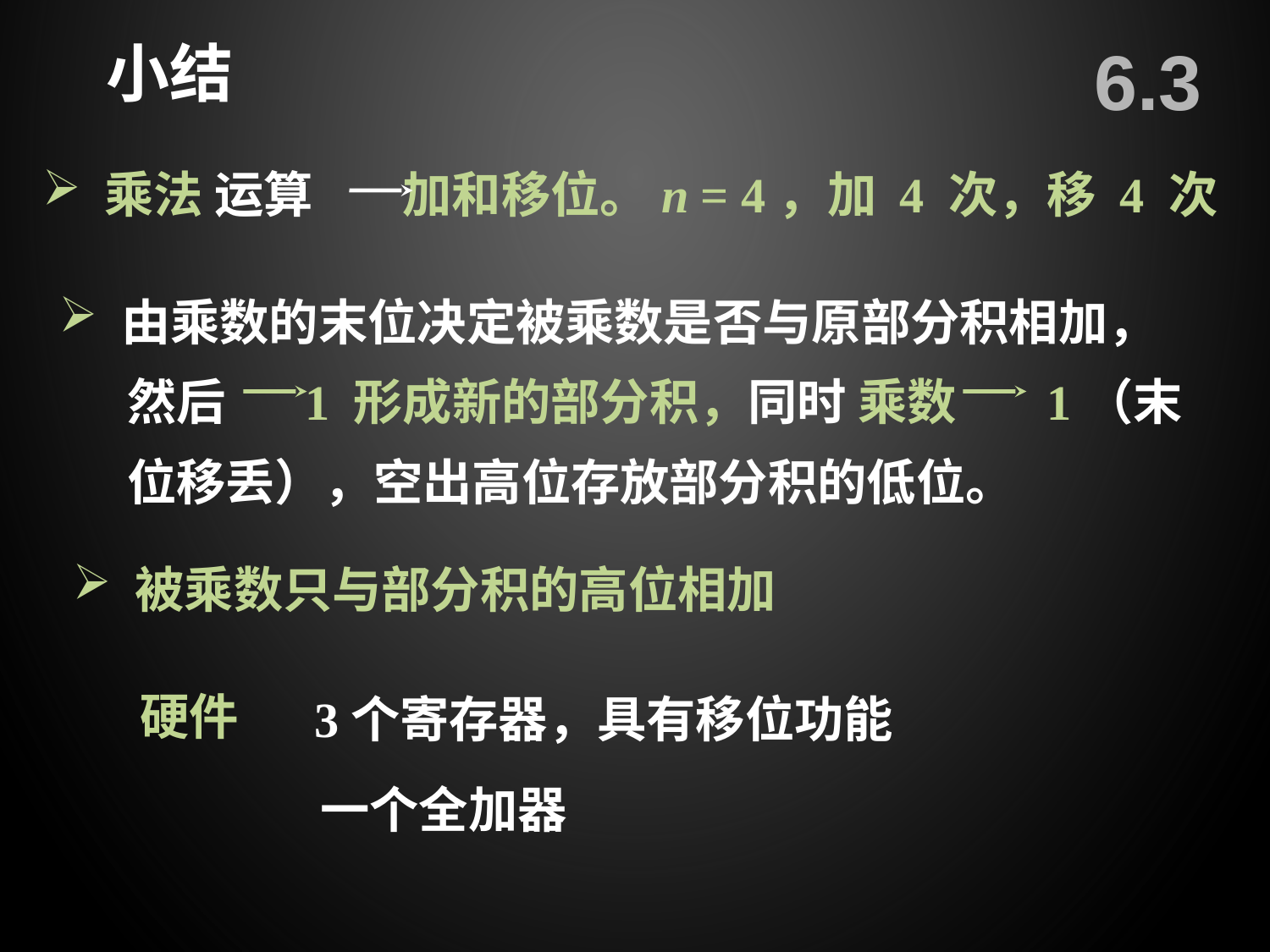

6.3
小结
 乘法 运算        加和移位。n = 4，加 4 次，移 4 次

 由乘数的末位决定被乘数是否与原部分积相加，
     然后      1 形成新的部分积，同时 乘数       1（末
     位移丢），空出高位存放部分积的低位。

 被乘数只与部分积的高位相加
硬件
3个寄存器，具有移位功能
一个全加器